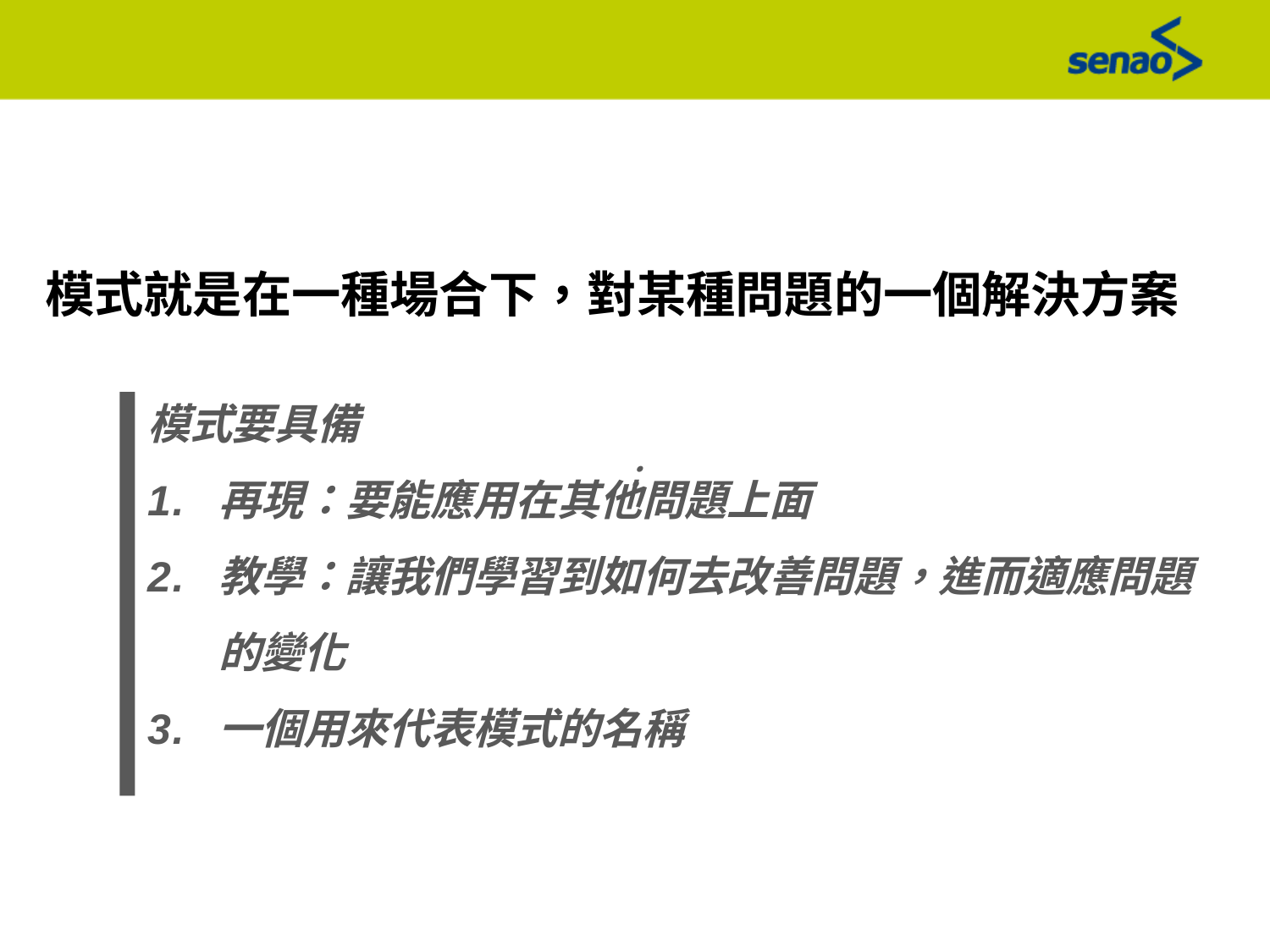

模式就是在一種場合下，對某種問題的一個解決方案
模式要具備
再現：要能應用在其他問題上面
教學：讓我們學習到如何去改善問題，進而適應問題的變化
一個用來代表模式的名稱

：